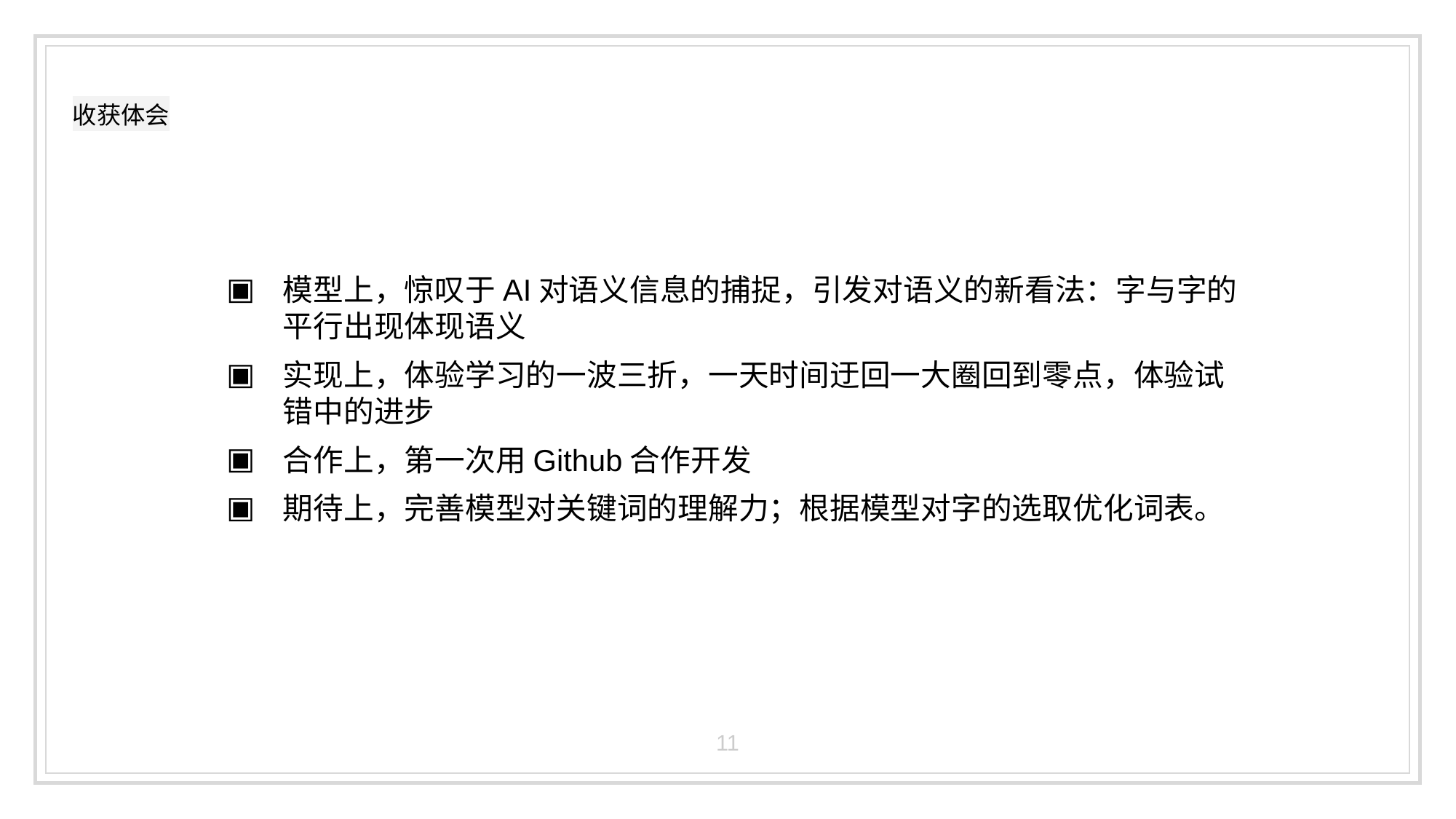

# 收获体会
模型上，惊叹于AI对语义信息的捕捉，引发对语义的新看法：字与字的平行出现体现语义
实现上，体验学习的一波三折，一天时间迂回一大圈回到零点，体验试错中的进步
合作上，第一次用Github合作开发
期待上，完善模型对关键词的理解力；根据模型对字的选取优化词表。

11